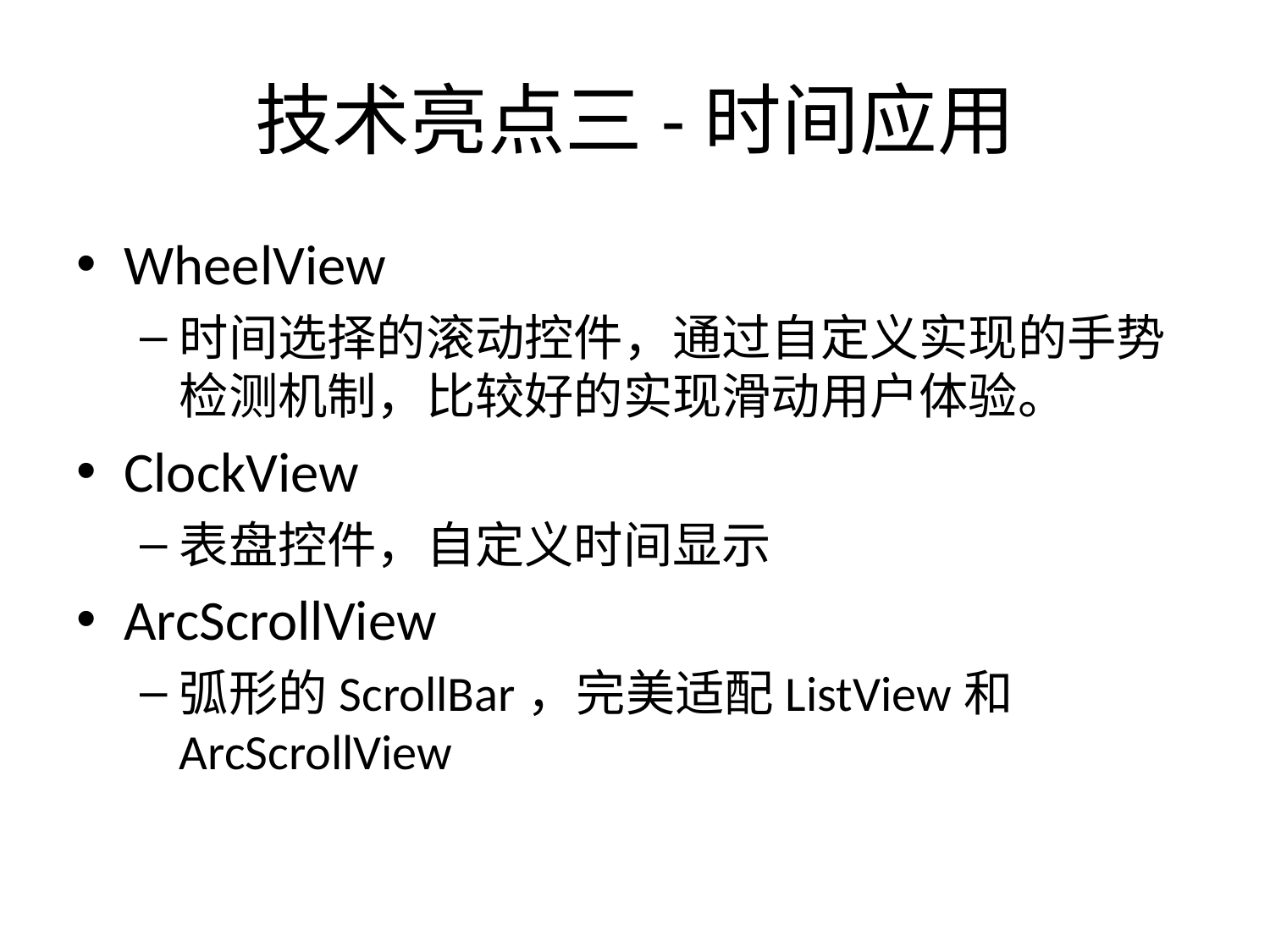

# 技术亮点三-时间应用
WheelView
时间选择的滚动控件，通过自定义实现的手势检测机制，比较好的实现滑动用户体验。
ClockView
表盘控件，自定义时间显示
ArcScrollView
弧形的ScrollBar，完美适配ListView和ArcScrollView